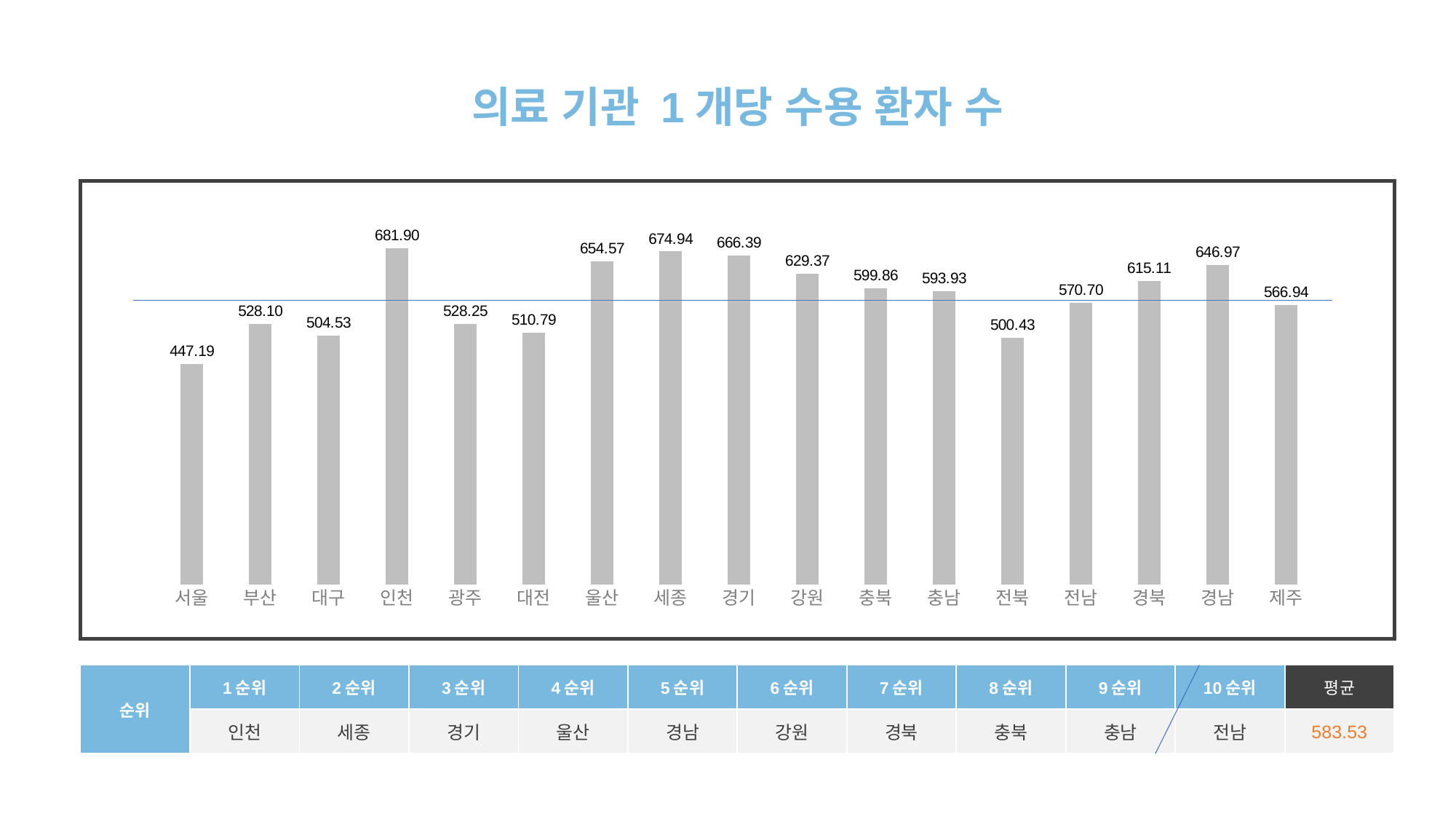

의료 기관 1개당 수용 환자 수

### Chart

| Category | 계열 1 |
|---|---|
| 서울 | 447.1907635076895 |
| 부산 | 528.09692635423 |
| 대구 | 504.53139013452915 |
| 인천 | 681.9014801110084 |
| 광주 | 528.2461205341032 |
| 대전 | 510.7878272696362 |
| 울산 | 654.5685393258427 |
| 세종 | 674.9397590361446 |
| 경기 | 666.3851648636057 |
| 강원 | 629.3714981729598 |
| 충북 | 599.8615500376222 |
| 충남 | 593.9309764309764 |
| 전북 | 500.43362115488395 |
| 전남 | 570.6963587120072 |
| 경북 | 615.1064899451554 |
| 경남 | 646.9672727272728 |
| 제주 | 566.939603106126 |
| 순위 | 1순위 | 2순위 | 3순위 | 4순위 | 5순위 | 6순위 | 7순위 | 8순위 | 9순위 | 10순위 | 평균 |
| --- | --- | --- | --- | --- | --- | --- | --- | --- | --- | --- | --- |
|  | 인천 | 세종 | 경기 | 울산 | 경남 | 강원 | 경북 | 충북 | 충남 | 전남 | 583.53 |